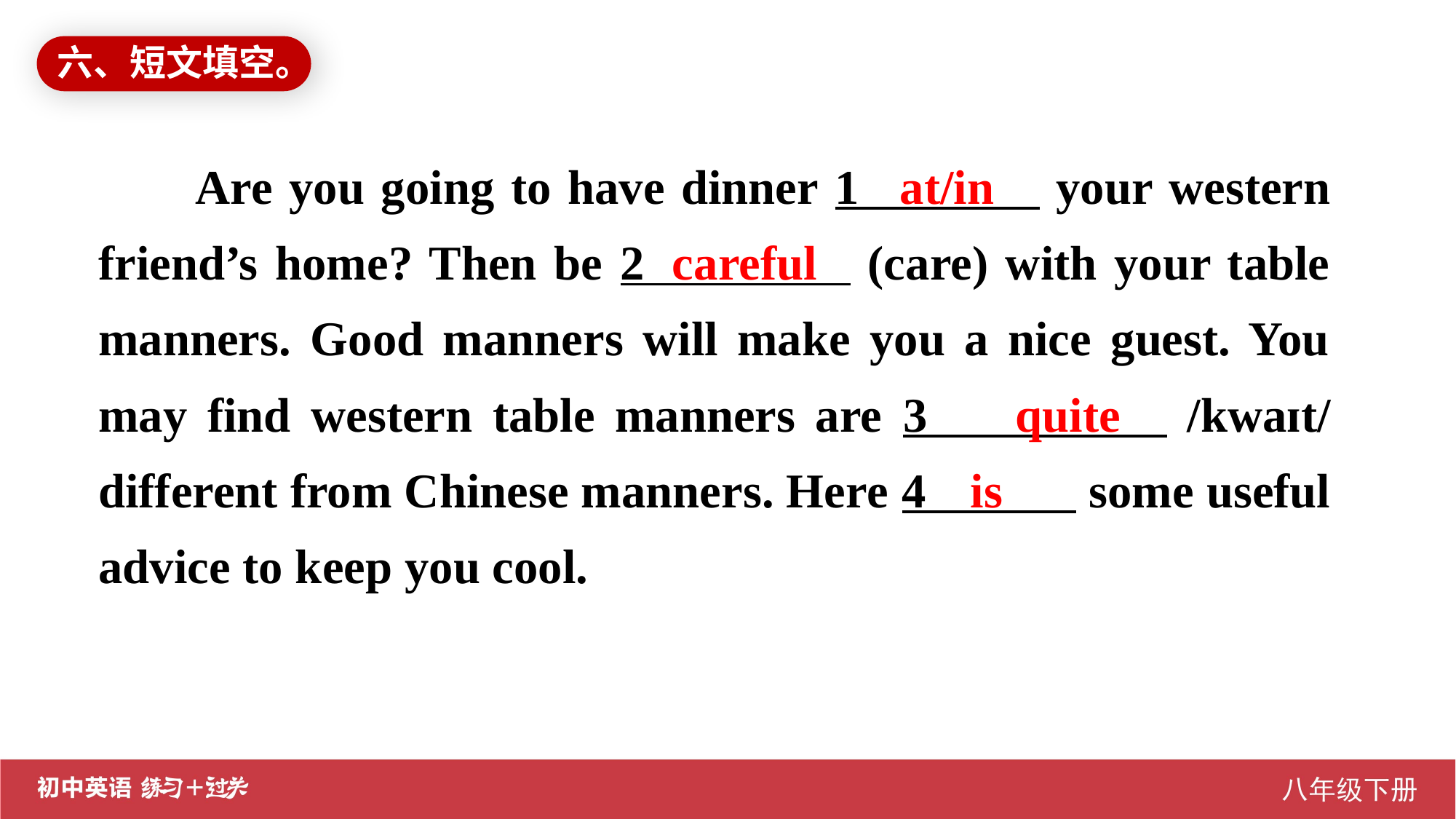

六、短文填空。

Are you going to have dinner 1            your western friend’s home? Then be 2             (care) with your table manners. Good manners will make you a nice guest. You may find western table manners are 3             /kwaɪt/ different from Chinese manners. Here 4             some useful advice to keep you cool.
at/in
careful
quite
is